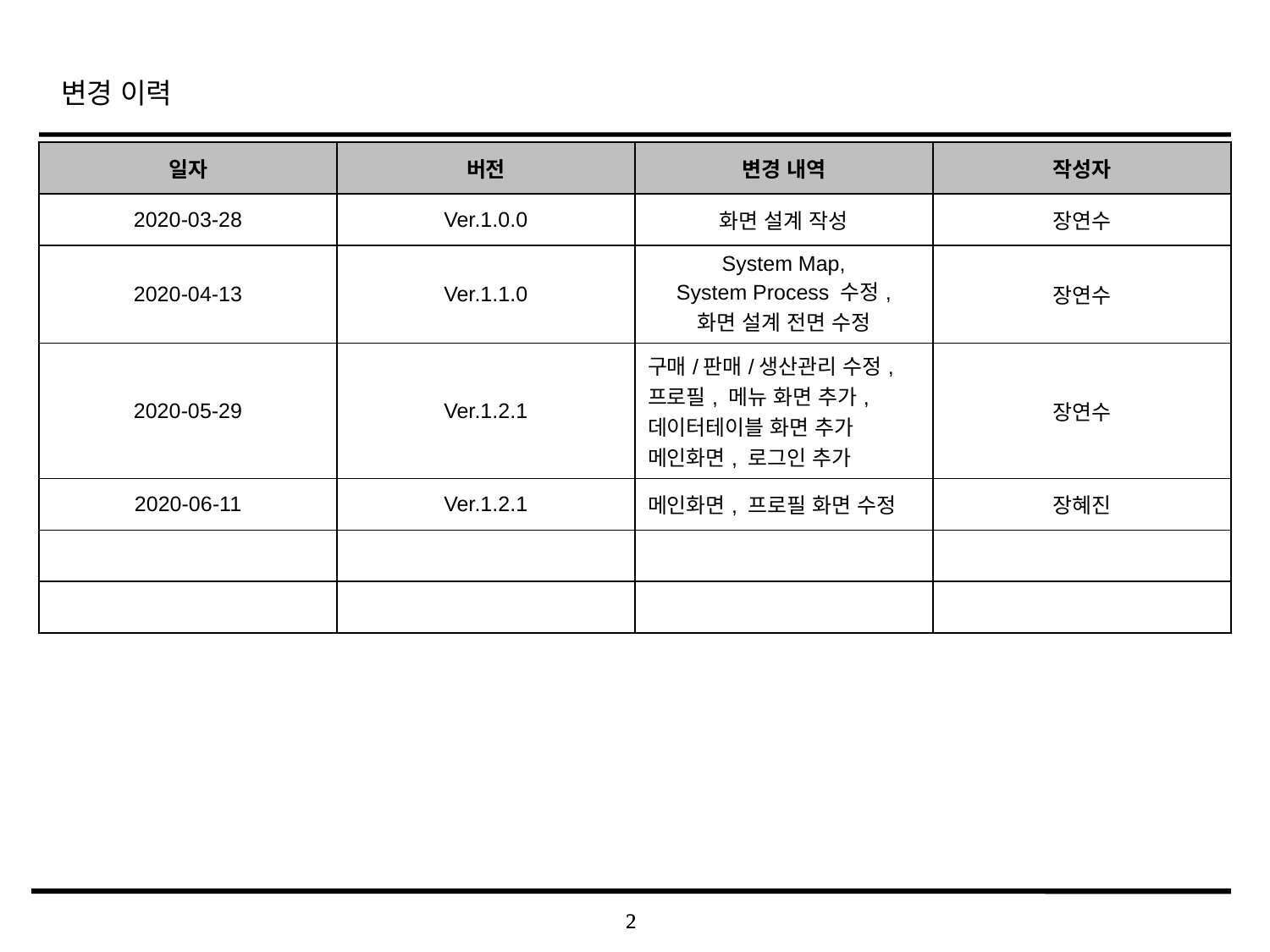

# 변경 이력
| 일자 | 버전 | 변경 내역 | 작성자 |
| --- | --- | --- | --- |
| 2020-03-28 | Ver.1.0.0 | 화면 설계 작성 | 장연수 |
| 2020-04-13 | Ver.1.1.0 | System Map, System Process 수정, 화면 설계 전면 수정 | 장연수 |
| 2020-05-29 | Ver.1.2.1 | 구매/판매/생산관리 수정, 프로필, 메뉴 화면 추가, 데이터테이블 화면 추가 메인화면, 로그인 추가 | 장연수 |
| 2020-06-11 | Ver.1.2.1 | 메인화면, 프로필 화면 수정 | 장혜진 |
|  |  |  |  |
|  |  |  |  |